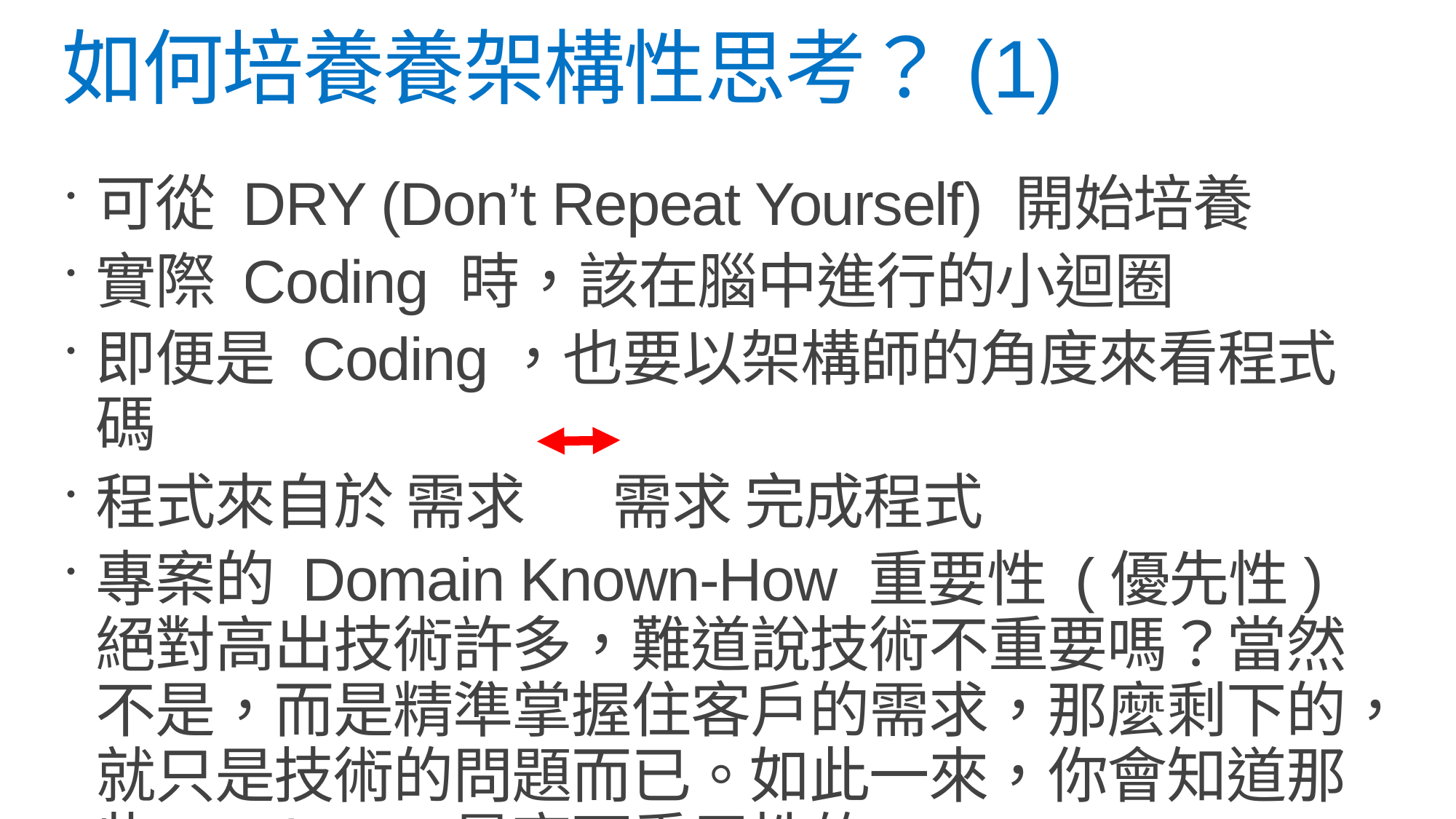

# 如何培養養架構性思考？(1)
可從 DRY (Don’t Repeat Yourself) 開始培養
實際 Coding 時，該在腦中進行的小迴圈
即便是 Coding，也要以架構師的角度來看程式碼
程式來自於 需求       需求 完成程式
專案的 Domain Known-How 重要性 (優先性) 絕對高出技術許多，難道說技術不重要嗎？當然不是，而是精準掌握住客戶的需求，那麼剩下的，就只是技術的問題而已。如此一來，你會知道那些 Business 是高可重用性的。